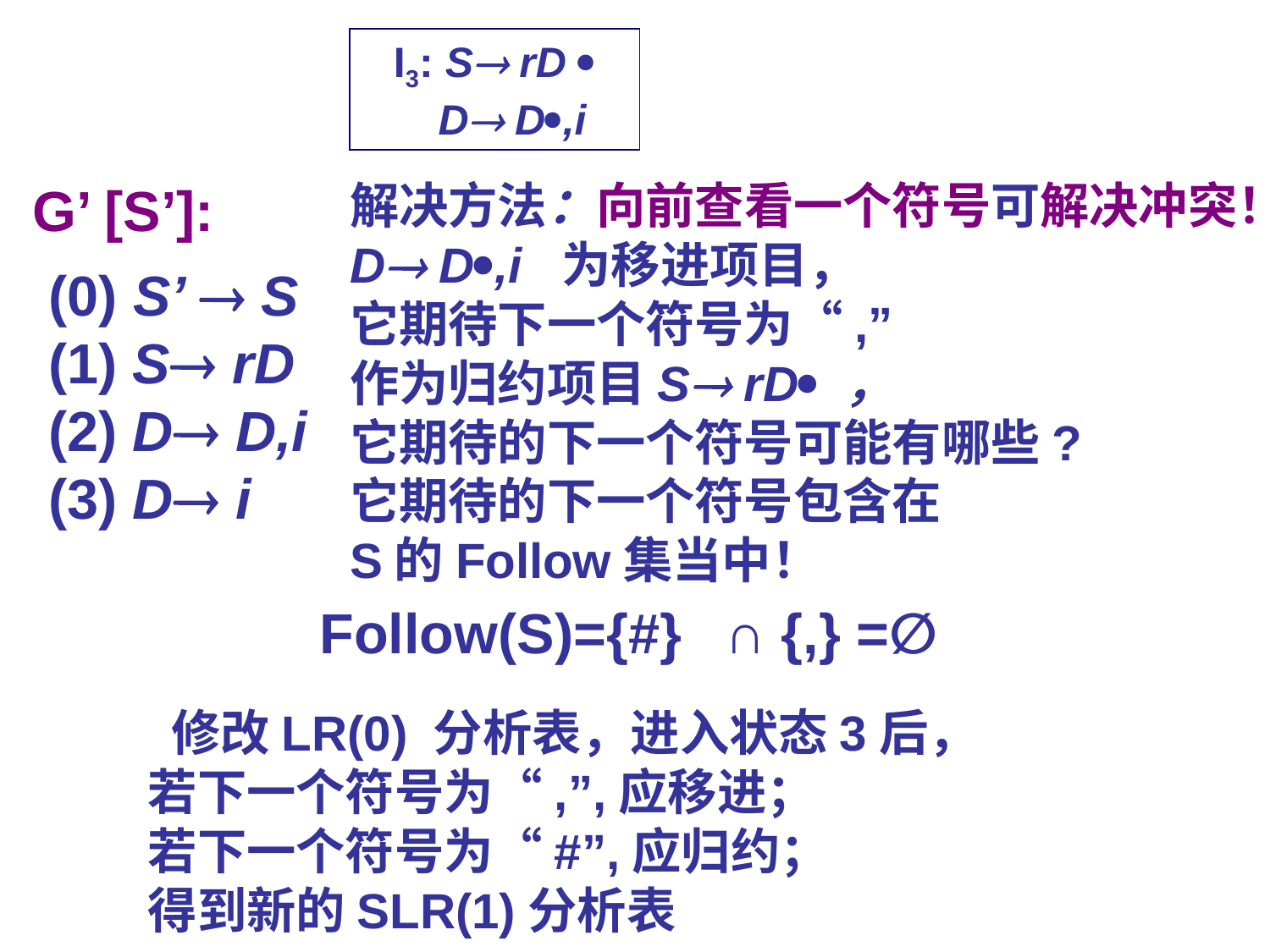

I3: S→ rD •
   D→ D•,i
解决方法：向前查看一个符号可解决冲突！
D→ D•,i  为移进项目，
它期待下一个符号为“,”
作为归约项目S→ rD• ，
它期待的下一个符号可能有哪些?
它期待的下一个符号包含在
S的Follow集当中！
G’ [S’]:

 (0) S’ → S
 (1) S→ rD
 (2) D→ D,i
 (3) D→ i
Follow(S)={#}
 ∩ {,} =∅
 修改LR(0) 分析表，进入状态3后，
若下一个符号为“,”,应移进；
若下一个符号为“#”,应归约；
得到新的SLR(1)分析表